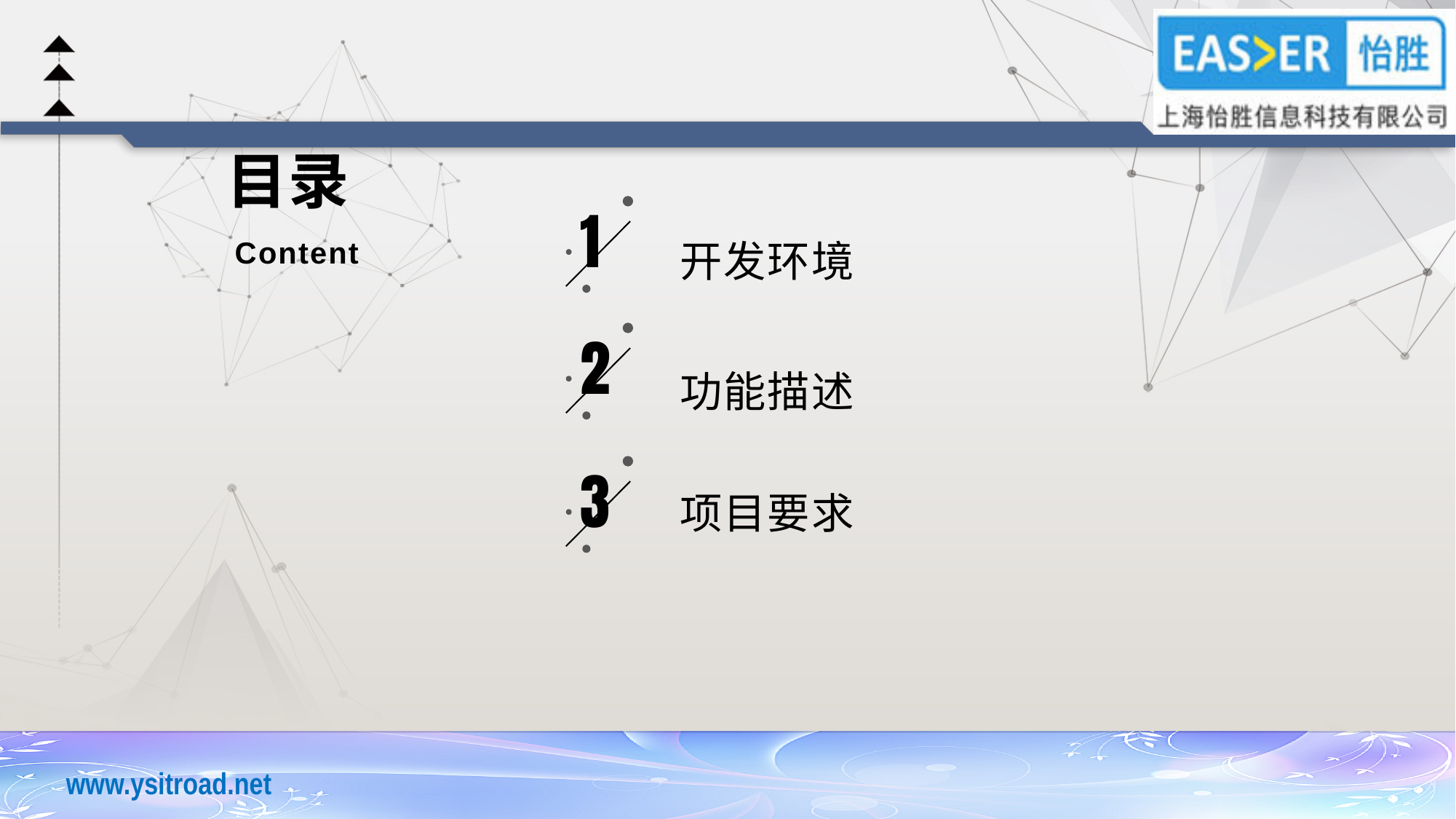

目录

1
开发环境

Content

2

功能描述

3

项目要求